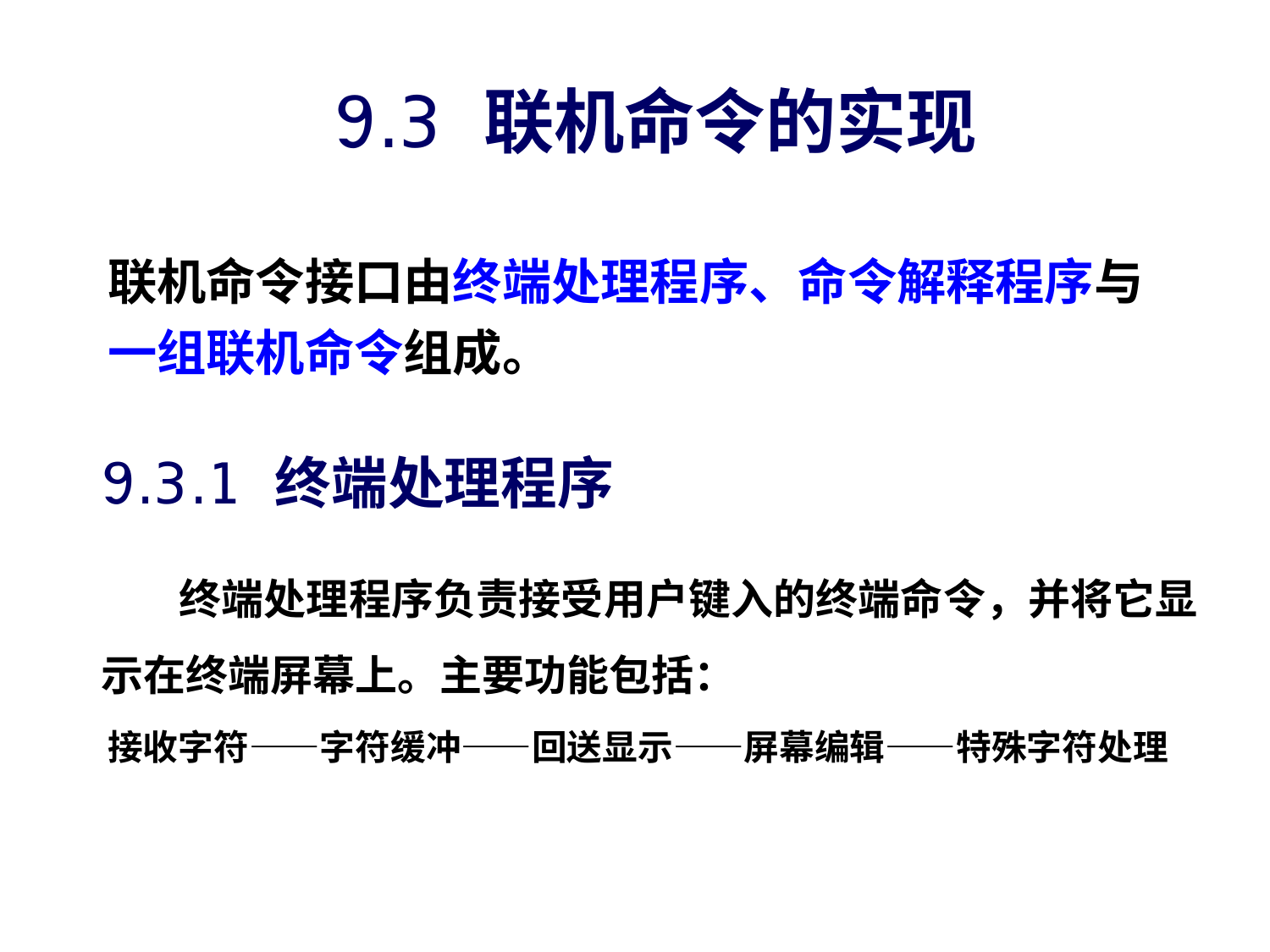

9.3 联机命令的实现
联机命令接口由终端处理程序、命令解释程序与一组联机命令组成。

9.3.1 终端处理程序
       终端处理程序负责接受用户键入的终端命令，并将它显示在终端屏幕上。主要功能包括：

接收字符——字符缓冲——回送显示——屏幕编辑——特殊字符处理